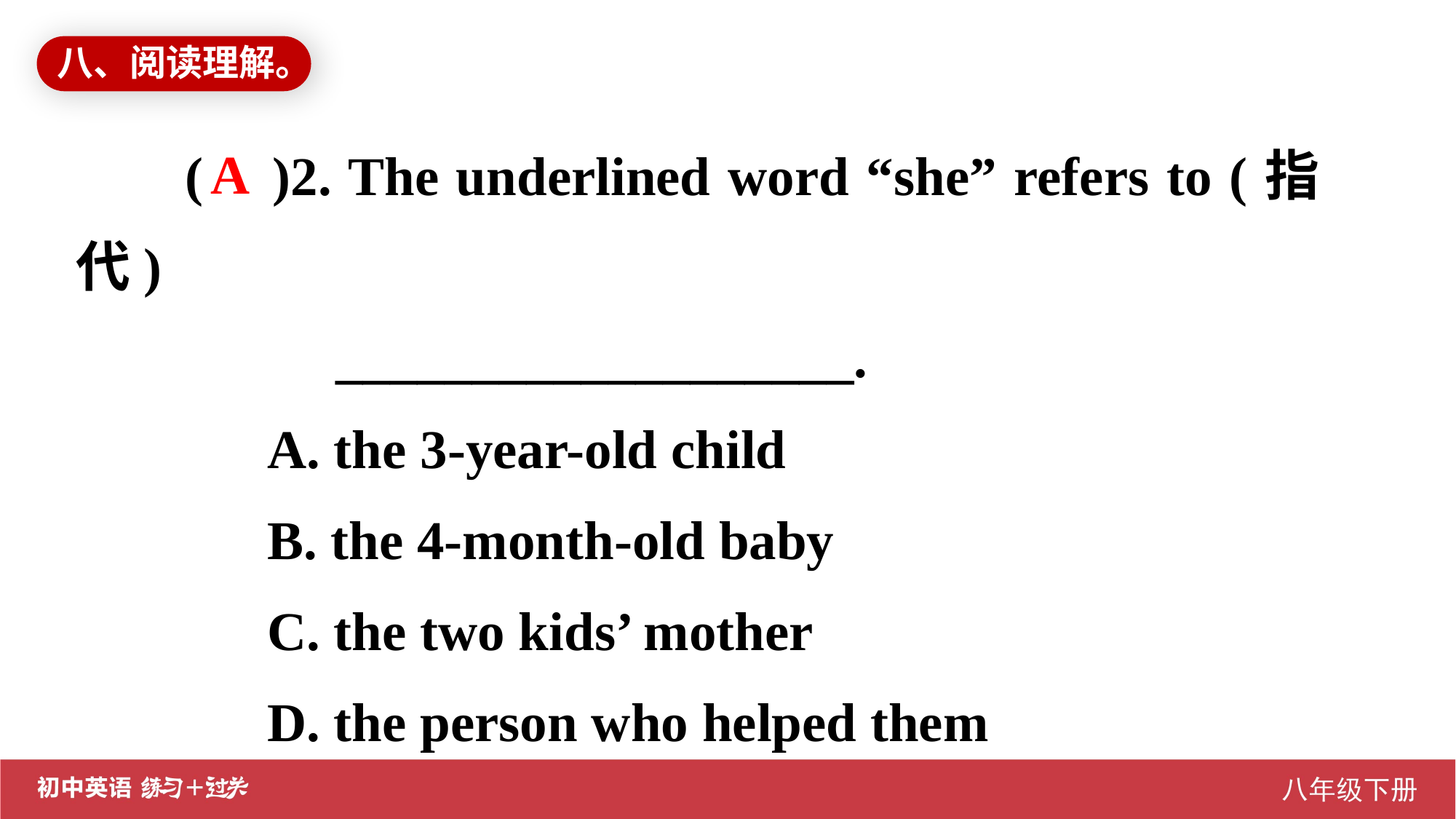

八、阅读理解。

(    )2. The underlined word “she” refers to (指代)
           ___________________.
      A. the 3-year-old child
      B. the 4-month-old baby
      C. the two kids’ mother
      D. the person who helped them
A